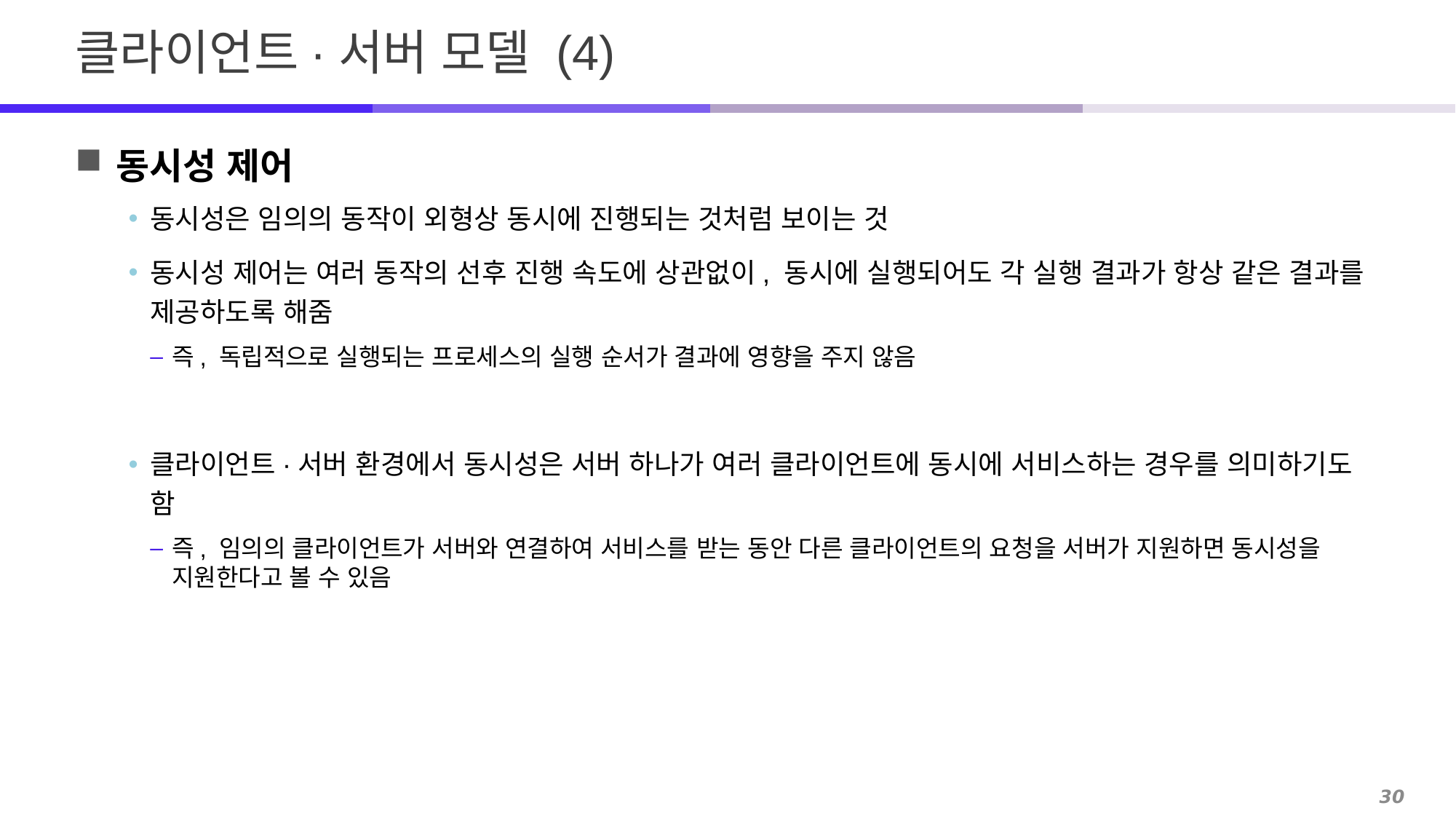

# 클라이언트·서버 모델 (4)
동시성 제어
동시성은 임의의 동작이 외형상 동시에 진행되는 것처럼 보이는 것
동시성 제어는 여러 동작의 선후 진행 속도에 상관없이, 동시에 실행되어도 각 실행 결과가 항상 같은 결과를 제공하도록 해줌
즉, 독립적으로 실행되는 프로세스의 실행 순서가 결과에 영향을 주지 않음

클라이언트·서버 환경에서 동시성은 서버 하나가 여러 클라이언트에 동시에 서비스하는 경우를 의미하기도 함
즉, 임의의 클라이언트가 서버와 연결하여 서비스를 받는 동안 다른 클라이언트의 요청을 서버가 지원하면 동시성을 지원한다고 볼 수 있음